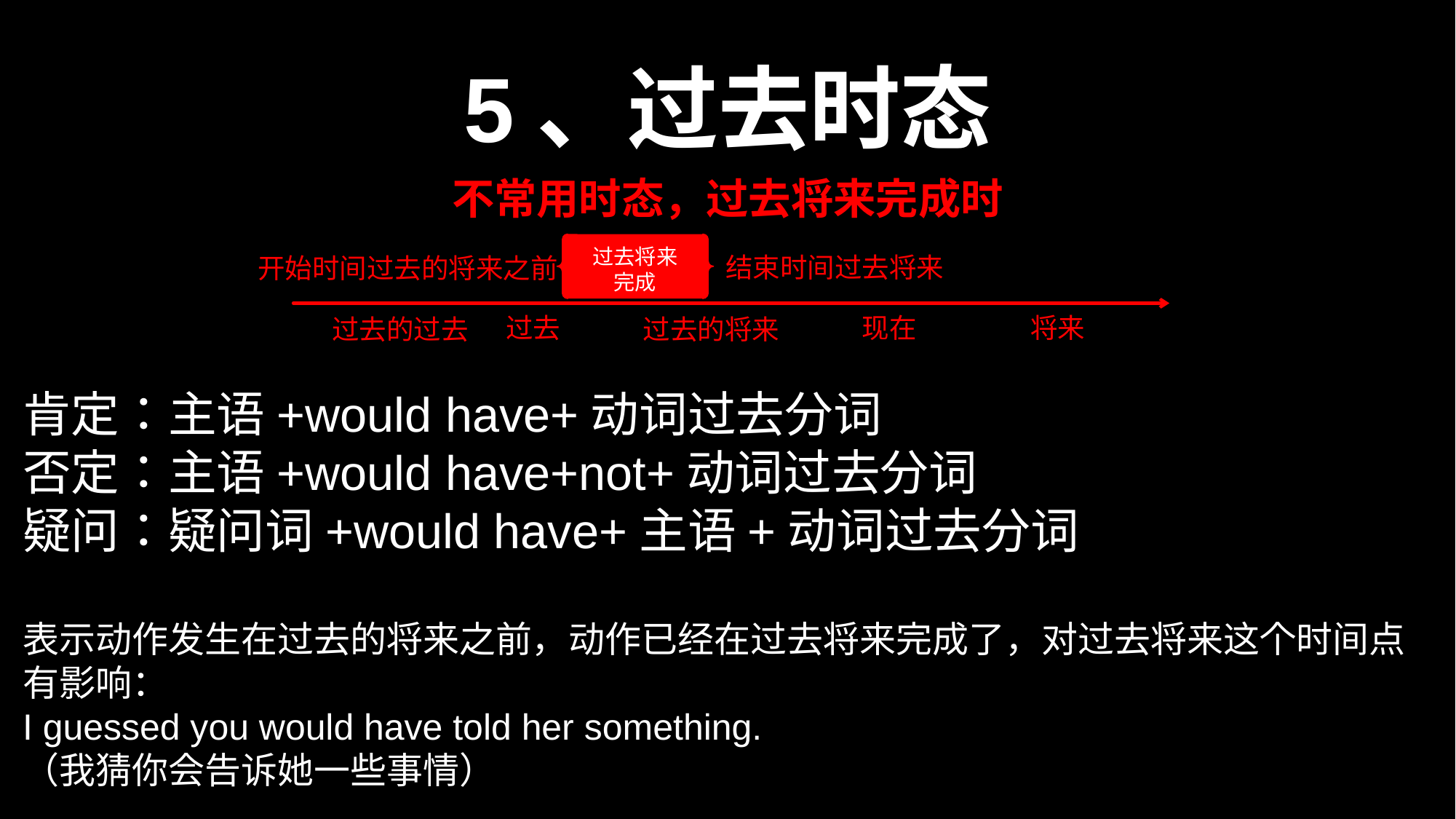

5、过去时态
不常用时态，过去将来完成时
过去将来
完成
过去
将来
现在
过去的将来
过去的过去
结束时间过去将来
开始时间过去的将来之前
肯定：主语+would have+动词过去分词
否定：主语+would have+not+动词过去分词
疑问：疑问词+would have+主语+动词过去分词

表示动作发生在过去的将来之前，动作已经在过去将来完成了，对过去将来这个时间点有影响：
I guessed you would have told her something.
（我猜你会告诉她一些事情）